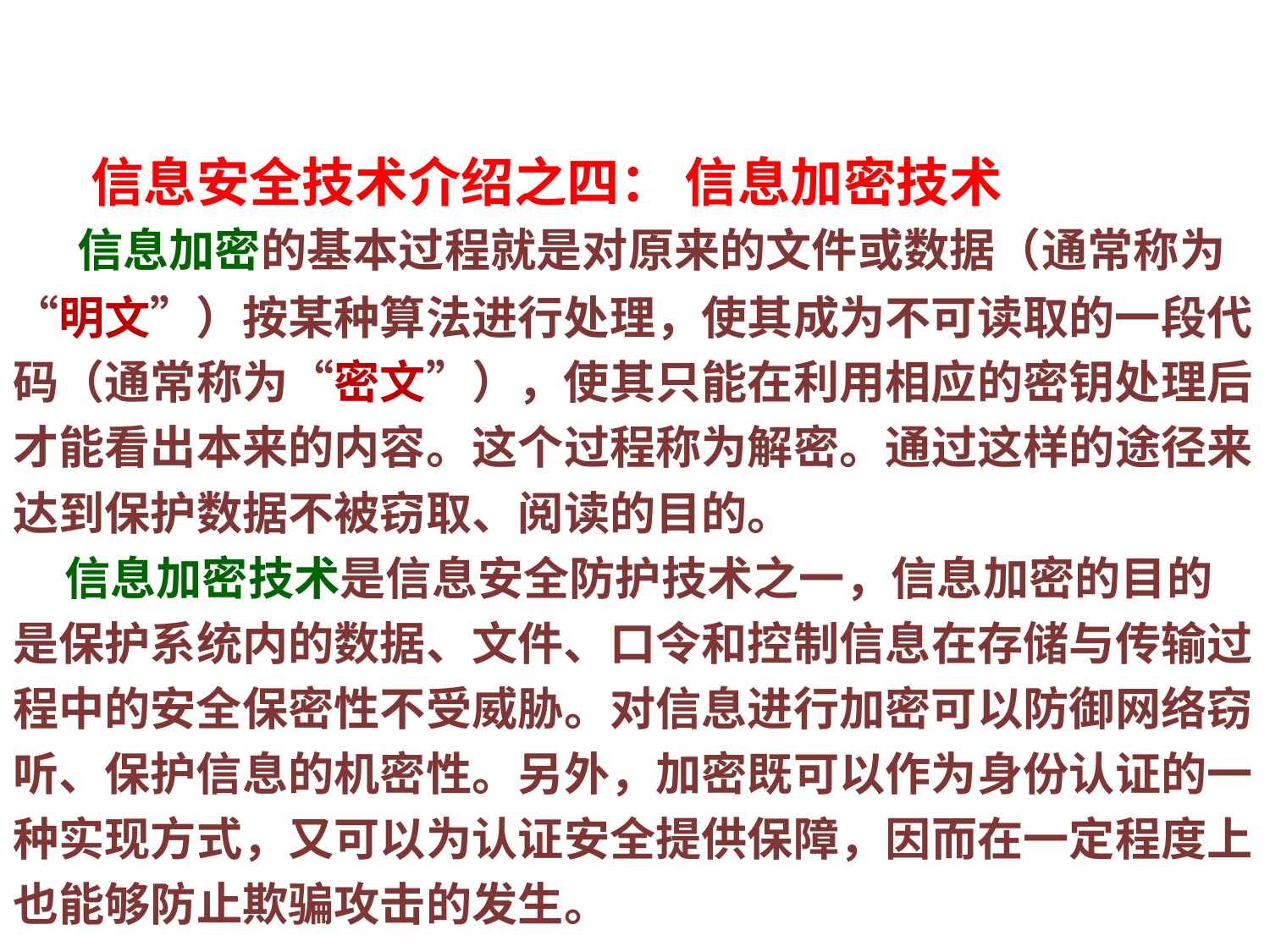

#
     信息安全技术介绍之四： 信息加密技术
     信息加密的基本过程就是对原来的文件或数据（通常称为“明文”）按某种算法进行处理，使其成为不可读取的一段代码（通常称为“密文”），使其只能在利用相应的密钥处理后才能看出本来的内容。这个过程称为解密。通过这样的途径来达到保护数据不被窃取、阅读的目的。
     信息加密技术是信息安全防护技术之一，信息加密的目的是保护系统内的数据、文件、口令和控制信息在存储与传输过程中的安全保密性不受威胁。对信息进行加密可以防御网络窃听、保护信息的机密性。另外，加密既可以作为身份认证的一种实现方式，又可以为认证安全提供保障，因而在一定程度上也能够防止欺骗攻击的发生。